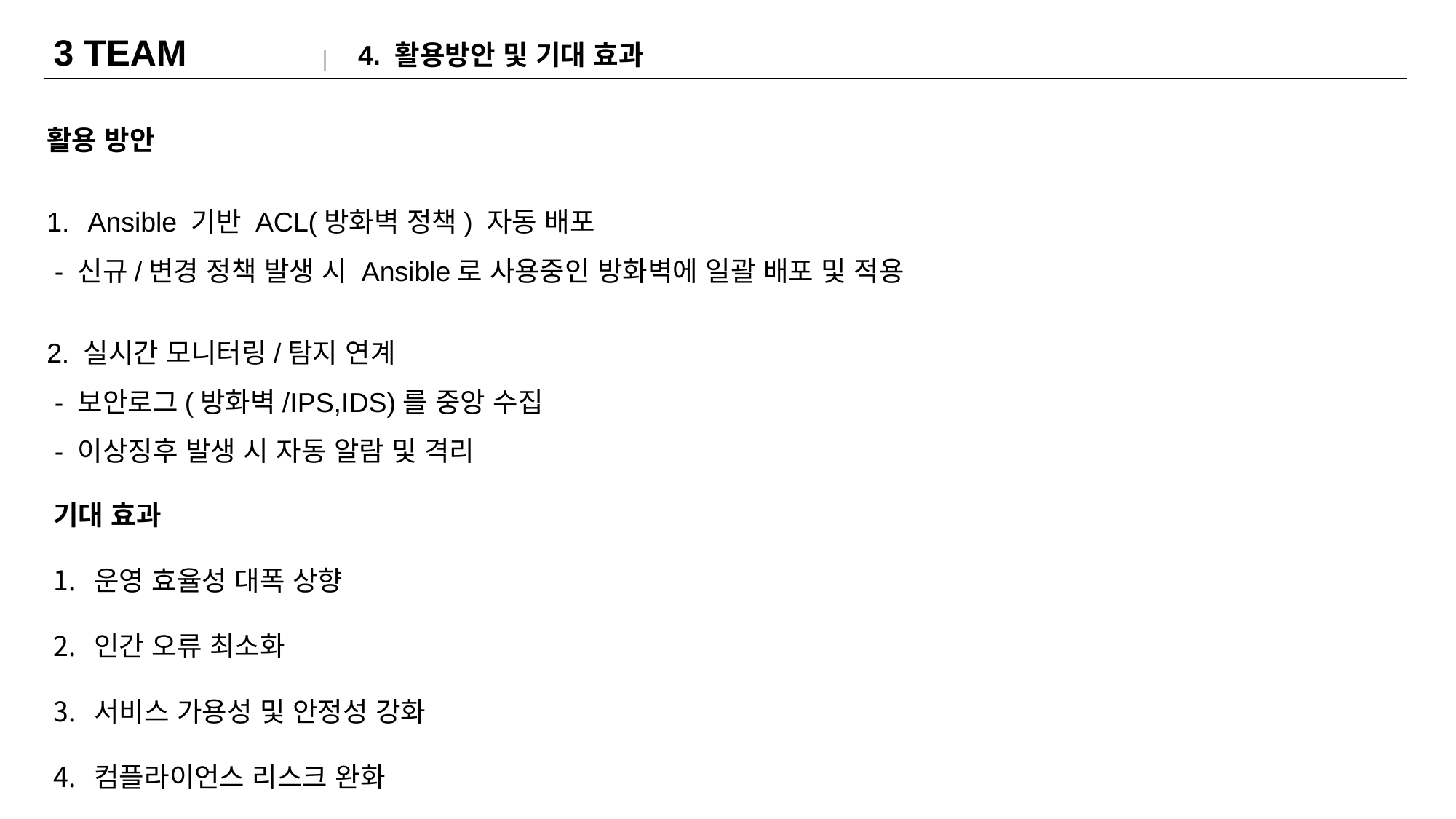

| 3 TEAM |
| --- |
4. 활용방안 및 기대 효과
활용 방안

Ansible 기반 ACL(방화벽 정책) 자동 배포
 - 신규/변경 정책 발생 시 Ansible로 사용중인 방화벽에 일괄 배포 및 적용

2. 실시간 모니터링/탐지 연계
 - 보안로그(방화벽/IPS,IDS)를 중앙 수집
 - 이상징후 발생 시 자동 알람 및 격리

기대 효과

운영 효율성 대폭 상향

인간 오류 최소화

서비스 가용성 및 안정성 강화

컴플라이언스 리스크 완화